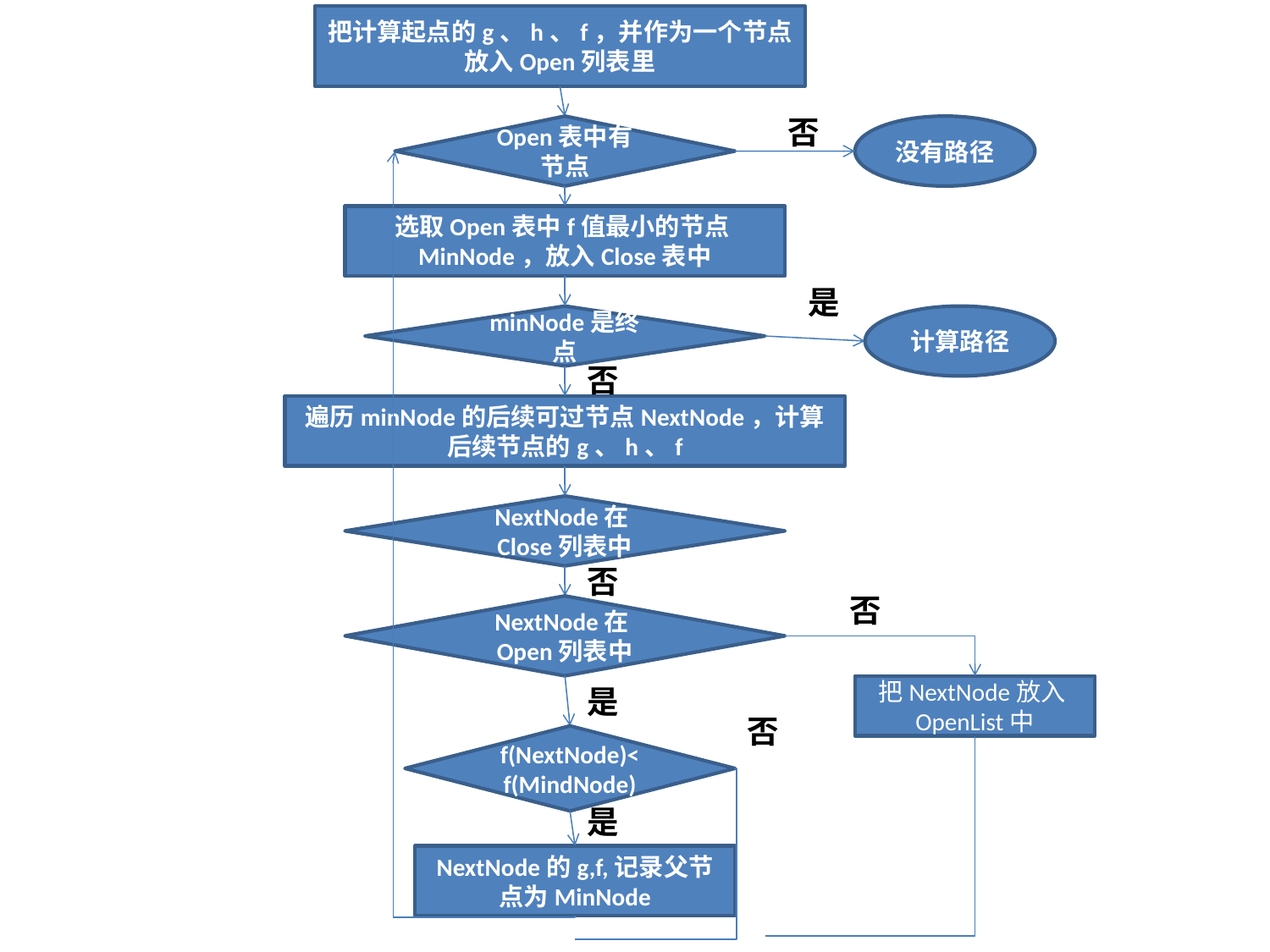

把计算起点的g、h、f，并作为一个节点放入Open列表里
否
Open表中有节点
没有路径
选取Open表中f值最小的节点MinNode，放入Close表中
是
minNode是终点
计算路径
否
遍历minNode的后续可过节点NextNode，计算后续节点的g、h、f
NextNode在Close列表中
否
否
NextNode在Open列表中
是
把NextNode放入OpenList中
否
f(NextNode)<f(MindNode)
是
NextNode的g,f,记录父节点为MinNode